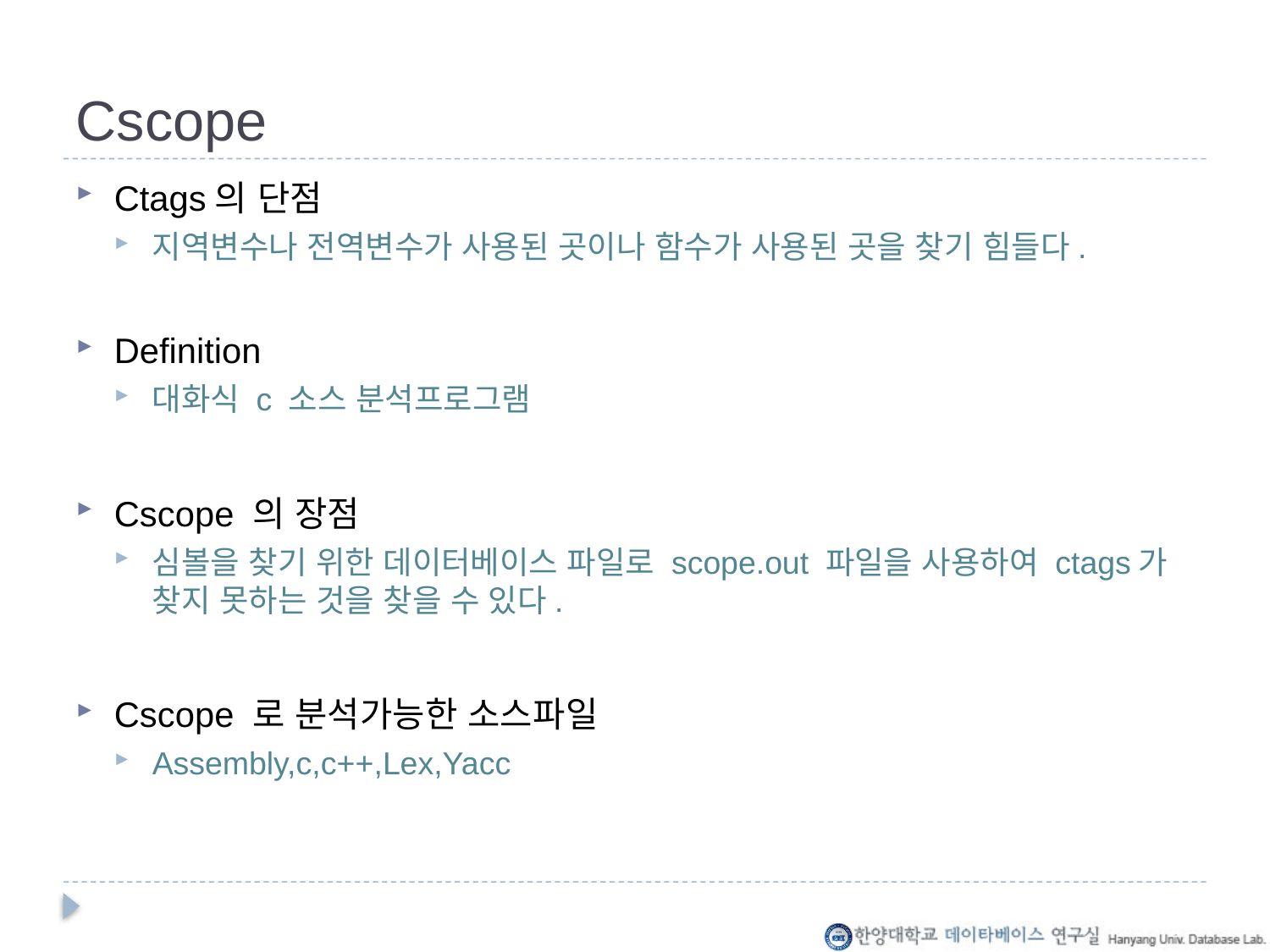

# Cscope
Ctags의 단점
지역변수나 전역변수가 사용된 곳이나 함수가 사용된 곳을 찾기 힘들다.

Definition
대화식 c 소스 분석프로그램

Cscope 의 장점
심볼을 찾기 위한 데이터베이스 파일로 scope.out 파일을 사용하여 ctags가 찾지 못하는 것을 찾을 수 있다.

Cscope 로 분석가능한 소스파일
Assembly,c,c++,Lex,Yacc